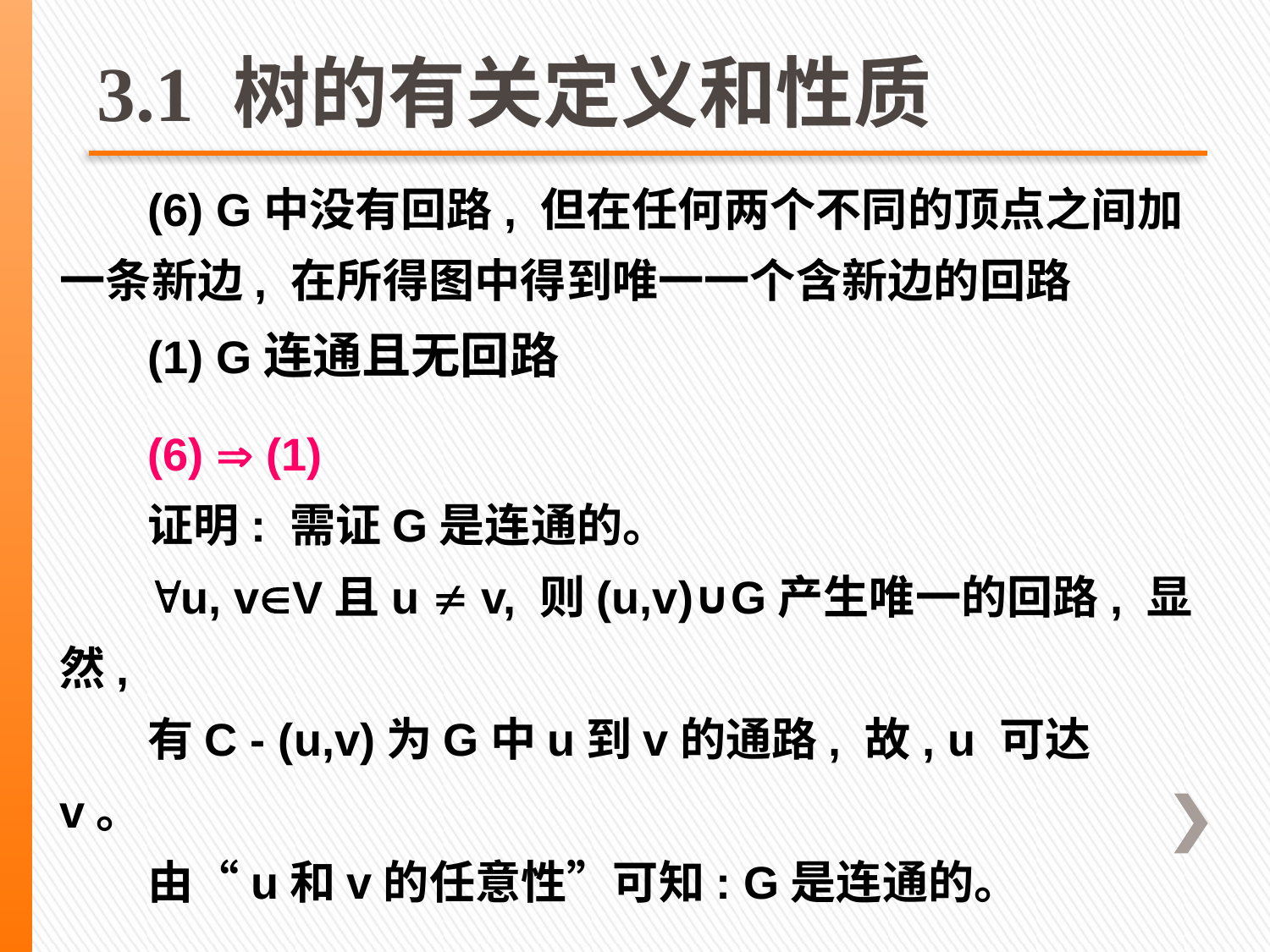

# 3.1 树的有关定义和性质
(6) G中没有回路, 但在任何两个不同的顶点之间加一条新边, 在所得图中得到唯一一个含新边的回路
(1) G连通且无回路
(6) ⇒ (1)
证明: 需证G是连通的。
∀u, v∈V且u ≠ v, 则(u,v)∪G产生唯一的回路, 显然,
有C - (u,v)为G中u到v的通路, 故, u 可达 v。
由“u和v的任意性”可知: G是连通的。